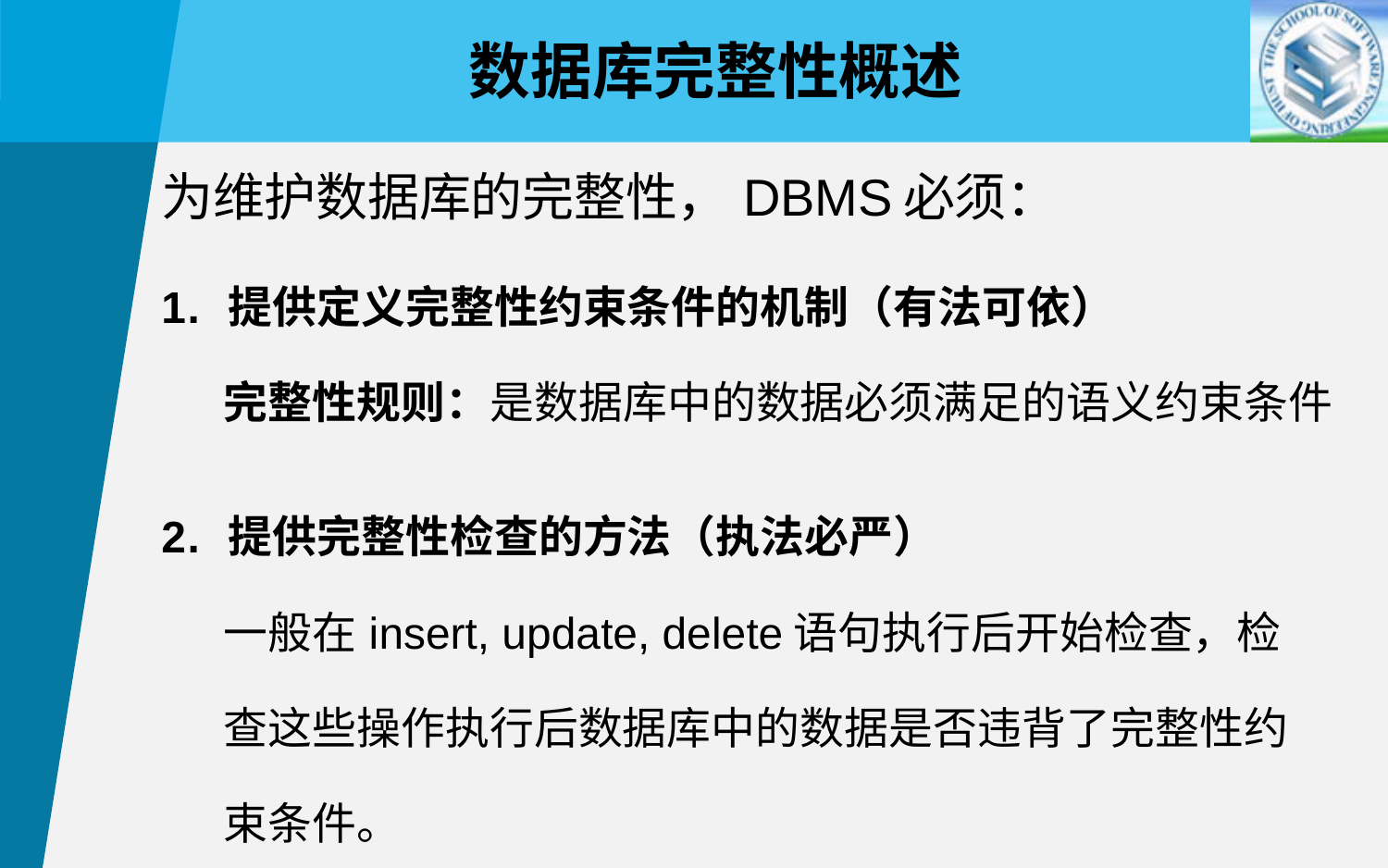

数据库完整性概述
为维护数据库的完整性，DBMS必须：
提供定义完整性约束条件的机制（有法可依）
     完整性规则：是数据库中的数据必须满足的语义约束条件
提供完整性检查的方法（执法必严）
     一般在insert, update, delete语句执行后开始检查，检
     查这些操作执行后数据库中的数据是否违背了完整性约
     束条件。